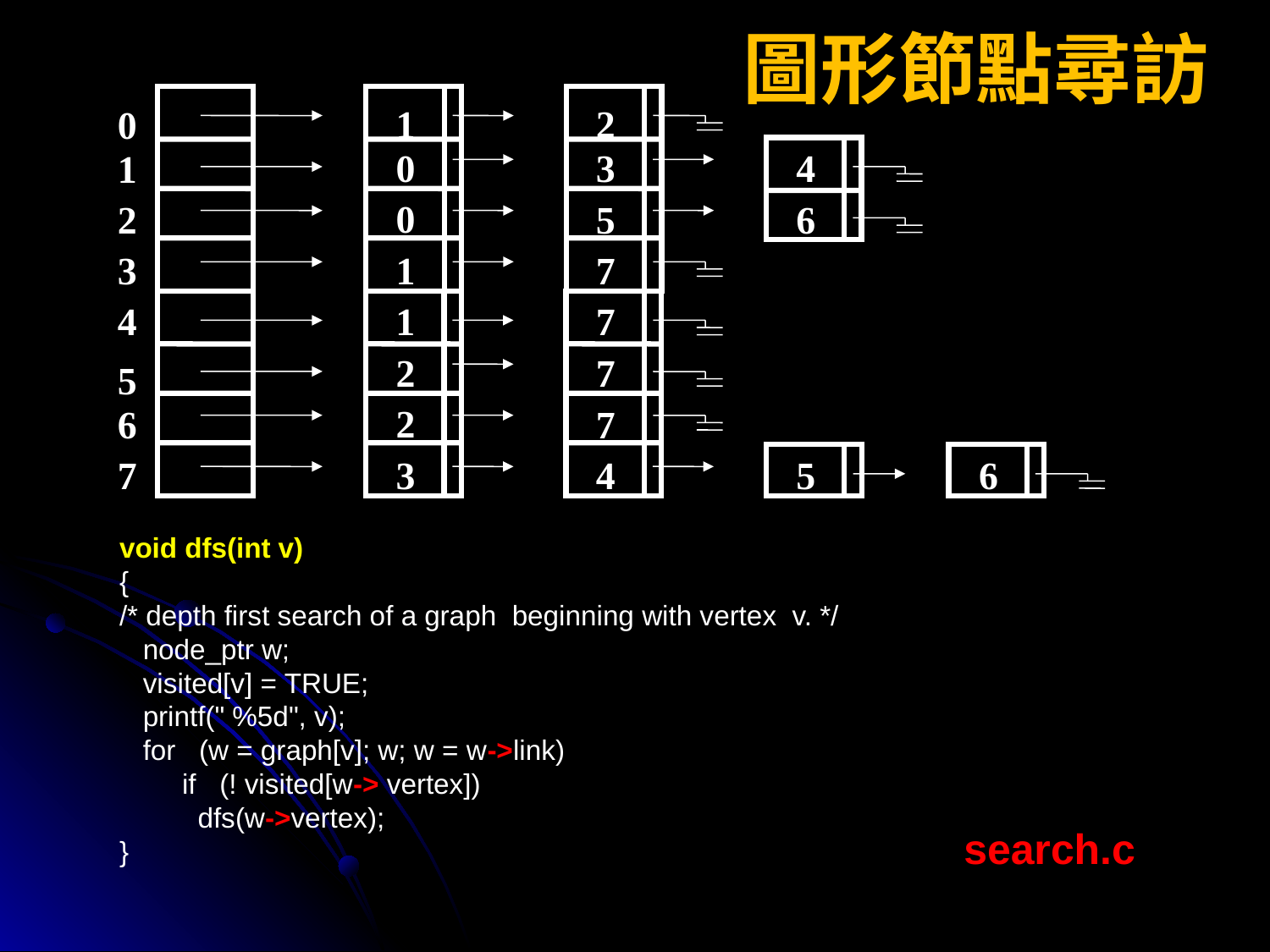

# 圖形節點尋訪

1
0
0
1
1
2
2
3
0
1
2
3
4
5
6
7

2
3
5
7
7
7
7
4

4
6

5

6
void dfs(int v)
{
/* depth first search of a graph  beginning with vertex  v. */
   node_ptr w;
   visited[v] = TRUE;
   printf(" %5d", v);
   for   (w = graph[v]; w; w = w->link)
        if   (! visited[w-> vertex])
          dfs(w->vertex);
}
search.c